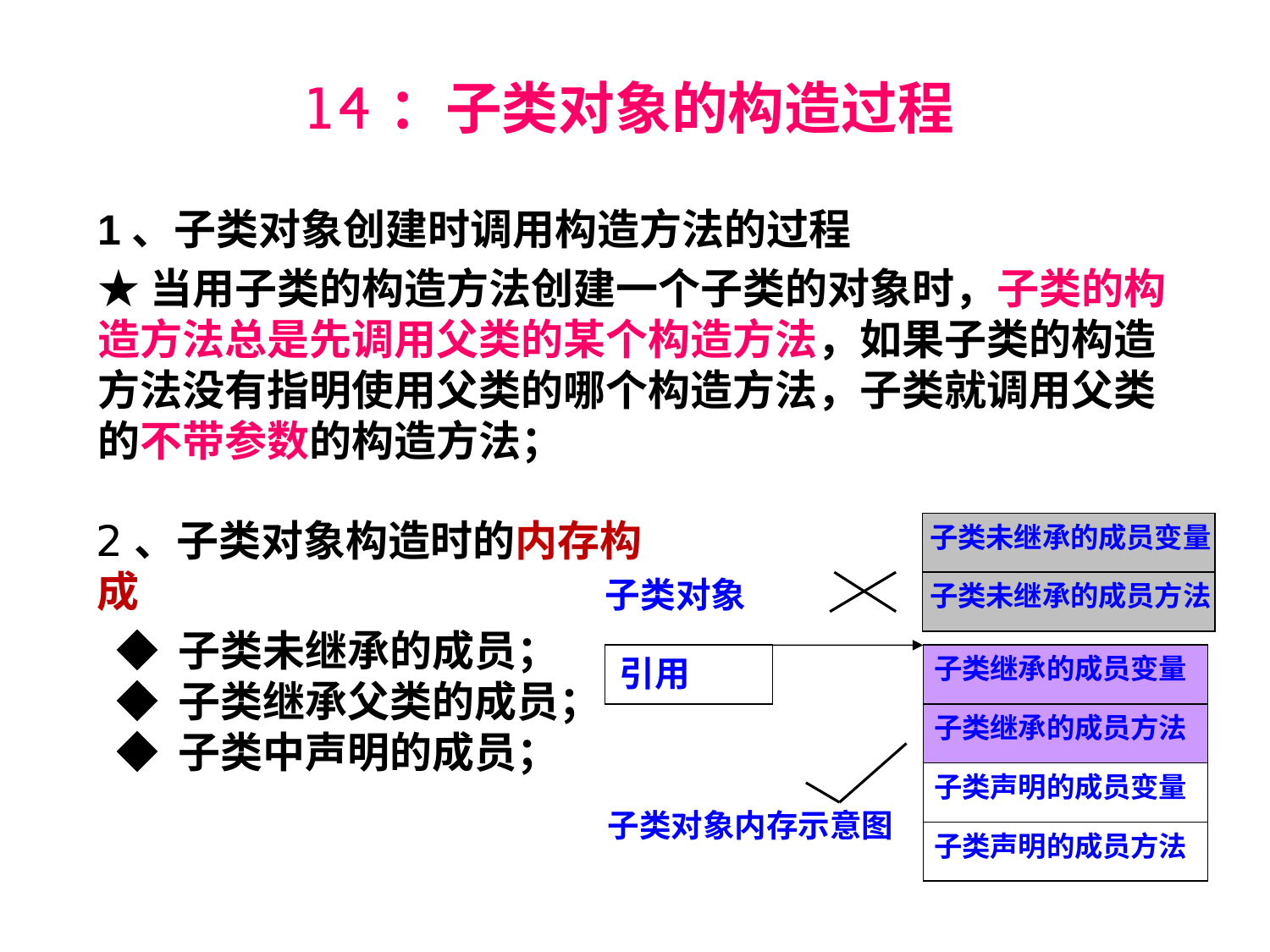

14：子类对象的构造过程
1、子类对象创建时调用构造方法的过程
★当用子类的构造方法创建一个子类的对象时，子类的构
造方法总是先调用父类的某个构造方法，如果子类的构造
方法没有指明使用父类的哪个构造方法，子类就调用父类
的不带参数的构造方法；
2、子类对象构造时的内存构成
  ◆ 子类未继承的成员；
  ◆ 子类继承父类的成员；
  ◆ 子类中声明的成员；
 子类未继承的成员变量

 子类未继承的成员方法
子类对象
   引用

  子类继承的成员变量
  子类继承的成员方法

  子类声明的成员变量
  子类声明的成员方法

子类对象内存示意图